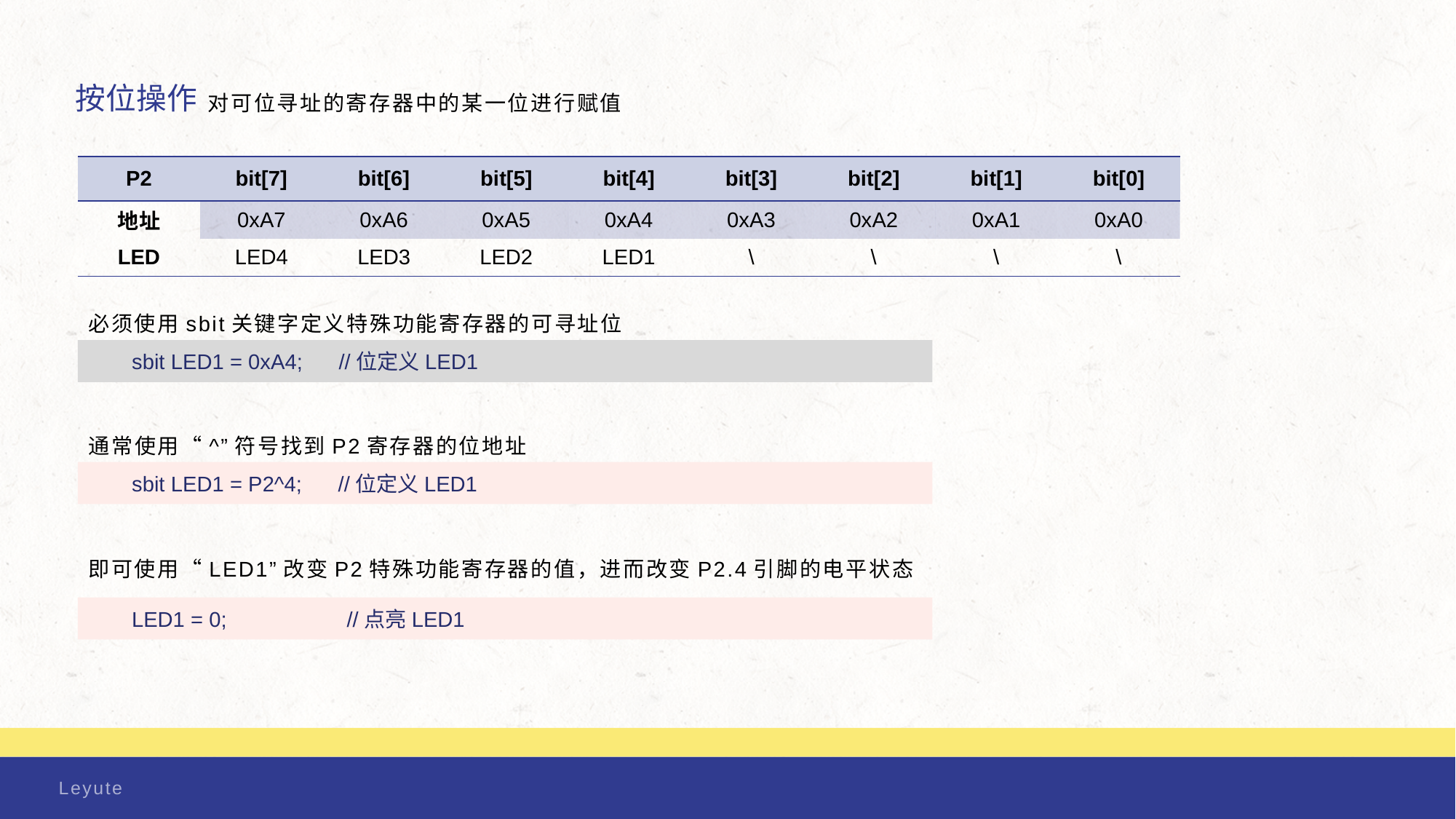

按位操作
对可位寻址的寄存器中的某一位进行赋值
| P2 | bit[7] | bit[6] | bit[5] | bit[4] | bit[3] | bit[2] | bit[1] | bit[0] |
| --- | --- | --- | --- | --- | --- | --- | --- | --- |
| 地址 | 0xA7 | 0xA6 | 0xA5 | 0xA4 | 0xA3 | 0xA2 | 0xA1 | 0xA0 |
| LED | LED4 | LED3 | LED2 | LED1 | \ | \ | \ | \ |
必须使用sbit关键字定义特殊功能寄存器的可寻址位
sbit LED1 = 0xA4;      //位定义LED1
通常使用“^”符号找到P2寄存器的位地址
sbit LED1 = P2^4;      //位定义LED1
即可使用“LED1”改变P2特殊功能寄存器的值，进而改变P2.4引脚的电平状态
LED1 = 0;                    //点亮LED1